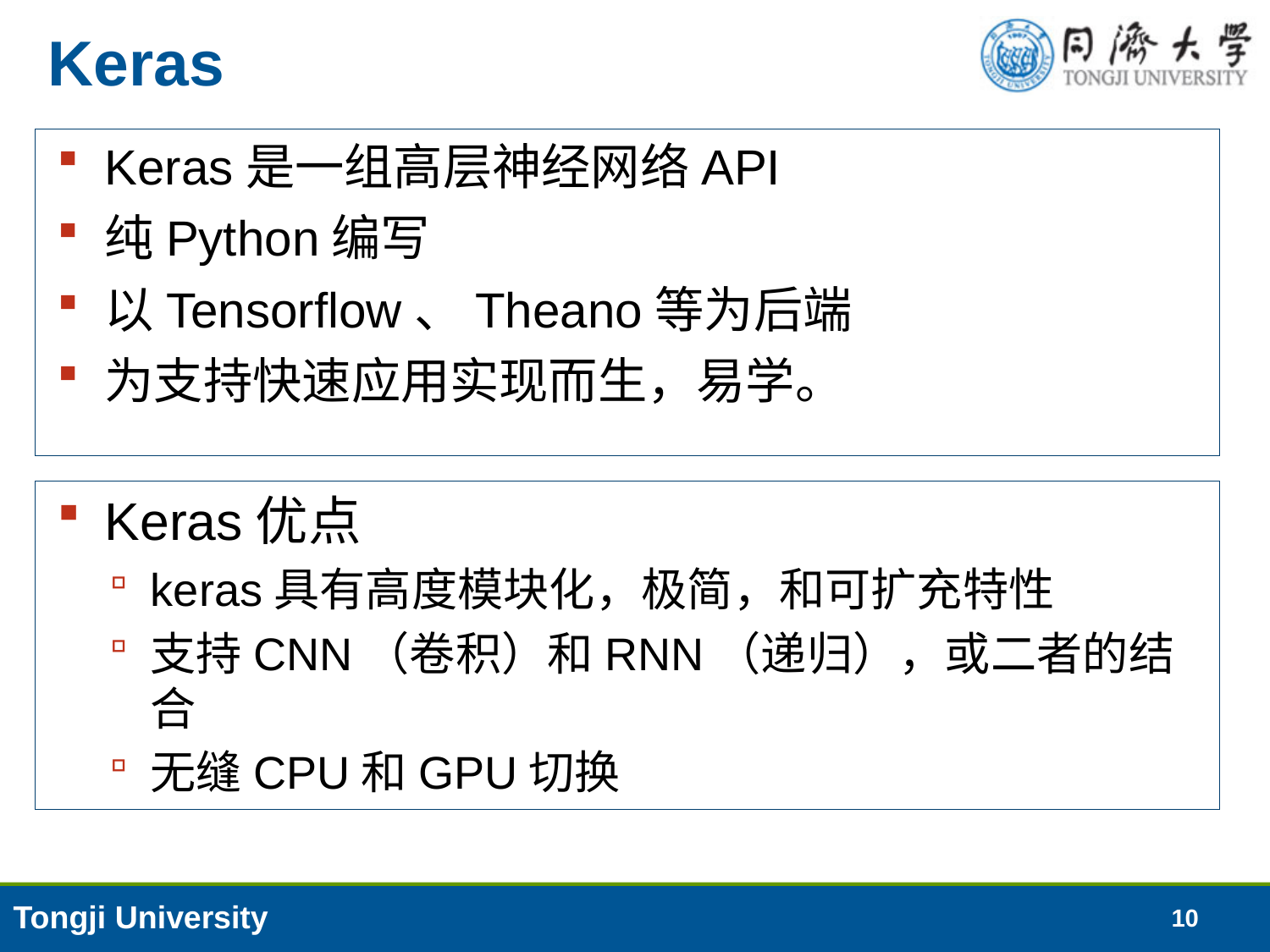

# Keras
Keras是一组高层神经网络API
纯Python编写
以Tensorflow、Theano等为后端
为支持快速应用实现而生，易学。
Keras优点
keras具有高度模块化，极简，和可扩充特性
支持CNN（卷积）和RNN（递归），或二者的结合
无缝CPU和GPU切换